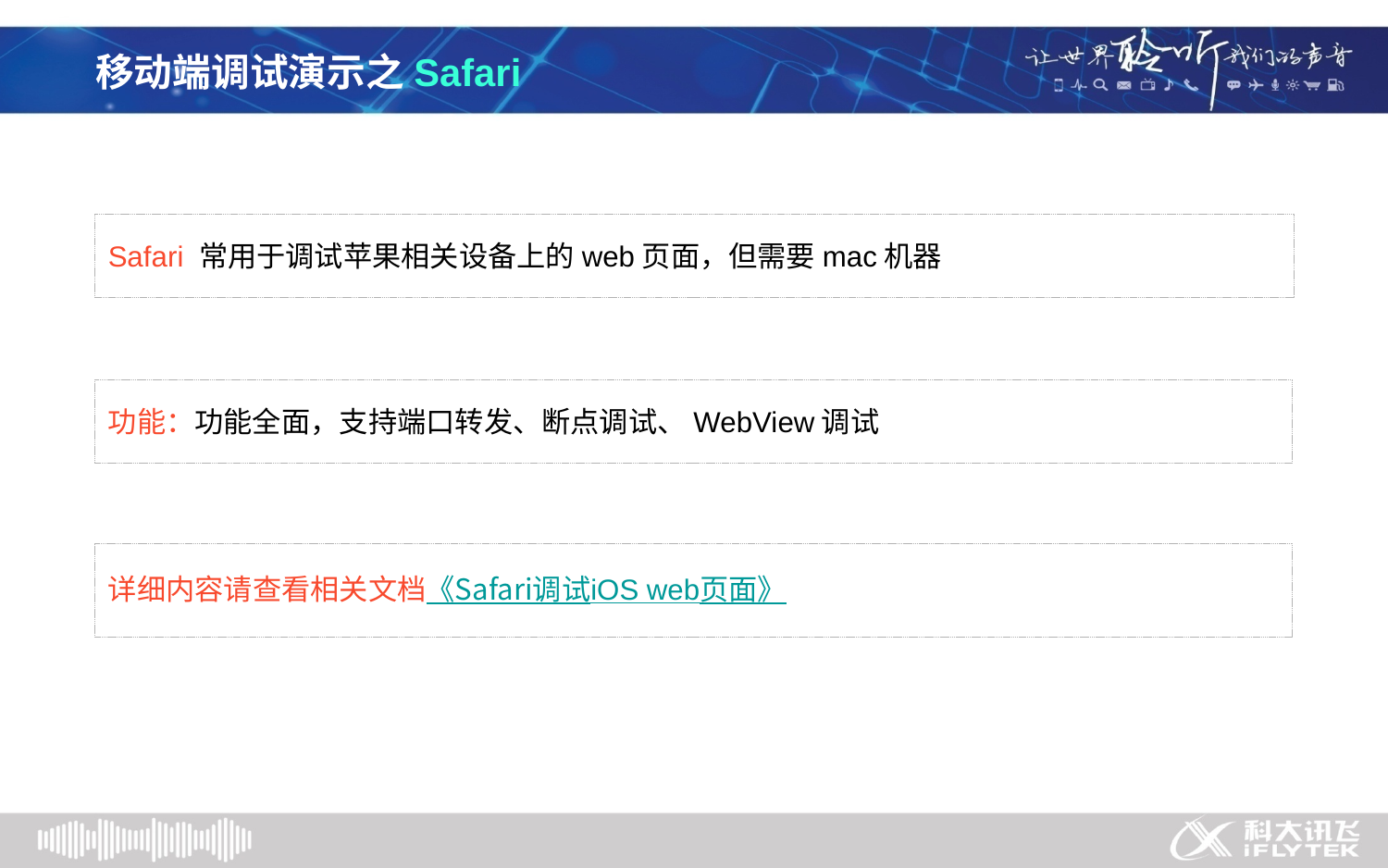

移动端调试演示之Safari
Safari 常用于调试苹果相关设备上的web页面，但需要mac机器

功能：功能全面，支持端口转发、断点调试、WebView调试

详细内容请查看相关文档《Safari调试iOS web页面》